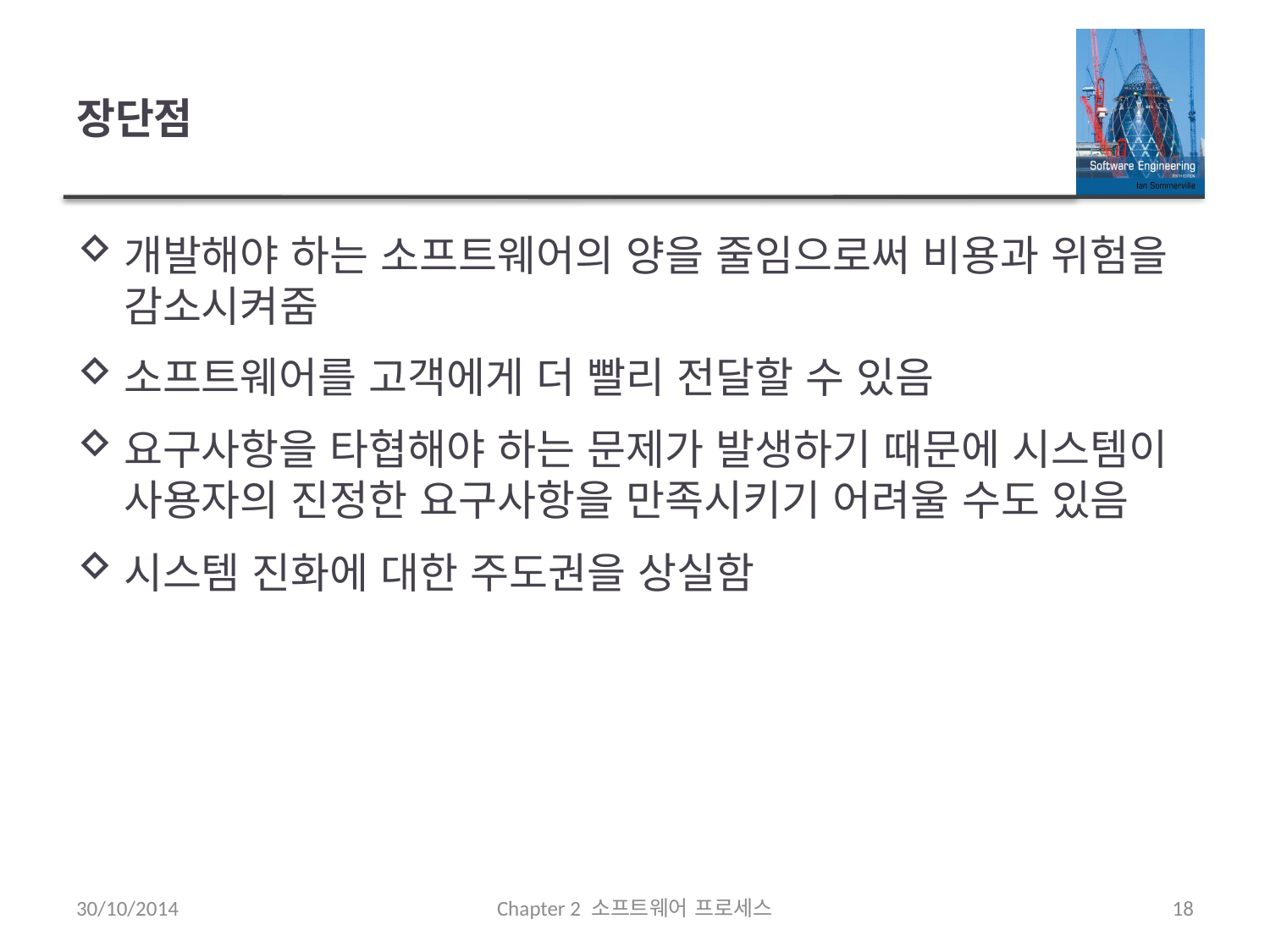

# 장단점
개발해야 하는 소프트웨어의 양을 줄임으로써 비용과 위험을 감소시켜줌
소프트웨어를 고객에게 더 빨리 전달할 수 있음
요구사항을 타협해야 하는 문제가 발생하기 때문에 시스템이 사용자의 진정한 요구사항을 만족시키기 어려울 수도 있음
시스템 진화에 대한 주도권을 상실함
30/10/2014
Chapter 2 소프트웨어 프로세스
18